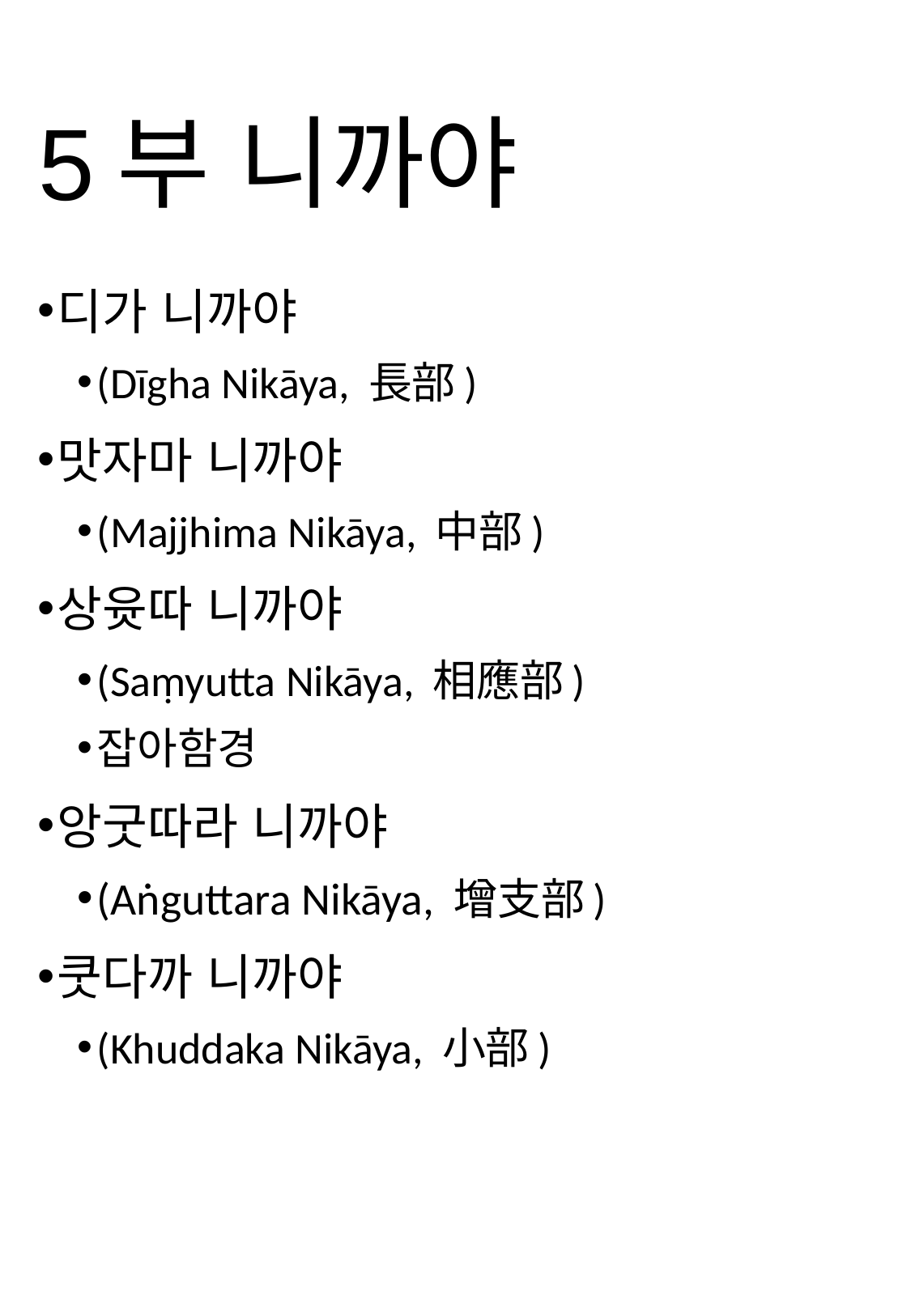

# 5부 니까야
디가 니까야
(Dīgha Nikāya, 長部)
맛자마 니까야
(Majjhima Nikāya, 中部)
상윳따 니까야
(Saṃyutta Nikāya, 相應部)
잡아함경
앙굿따라 니까야
(Aṅguttara Nikāya, 增支部)
쿳다까 니까야
(Khuddaka Nikāya, 小部)